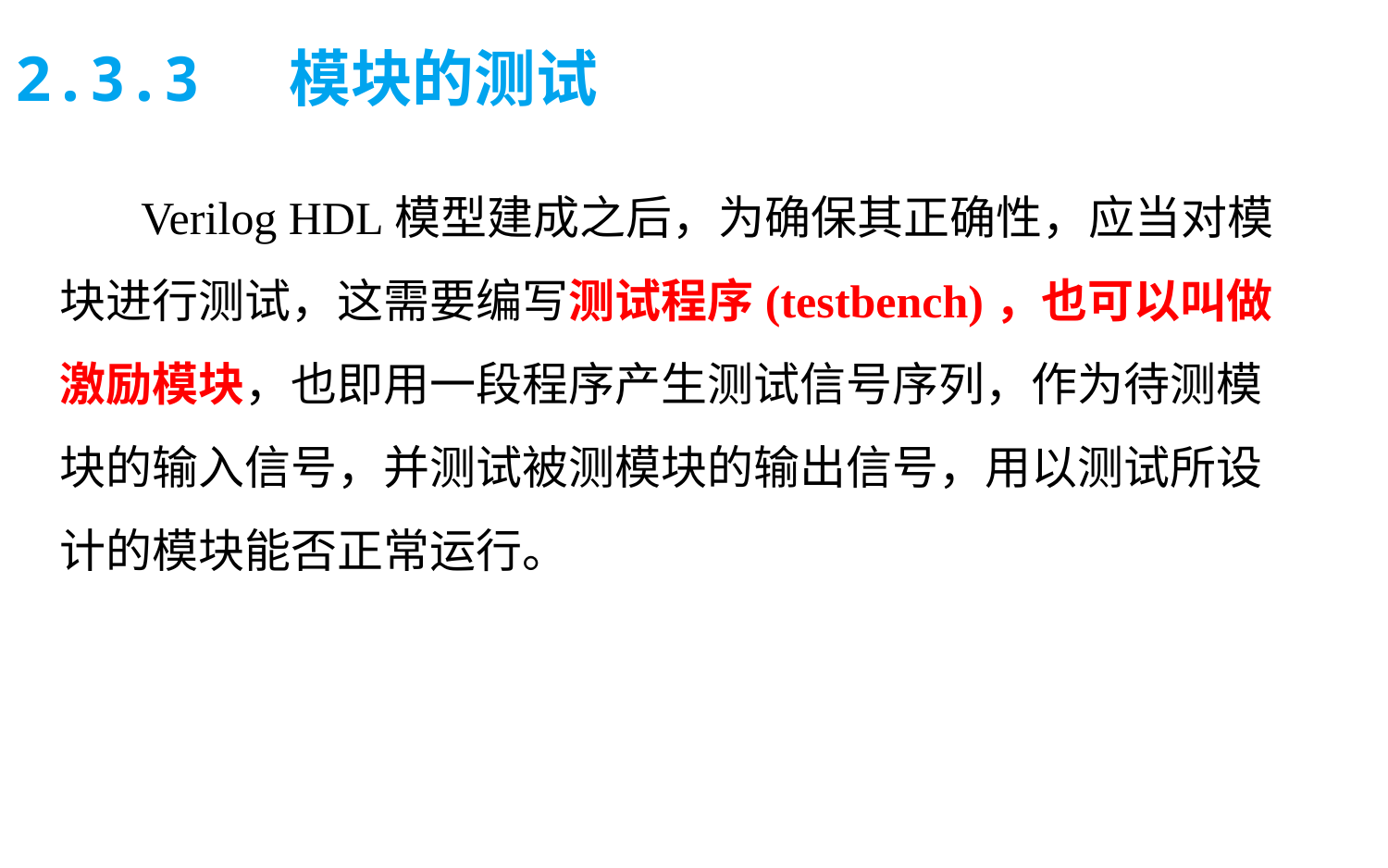

2.3.3  模块的测试
# Verilog HDL模型建成之后，为确保其正确性，应当对模块进行测试，这需要编写测试程序(testbench)，也可以叫做激励模块，也即用一段程序产生测试信号序列，作为待测模块的输入信号，并测试被测模块的输出信号，用以测试所设计的模块能否正常运行。